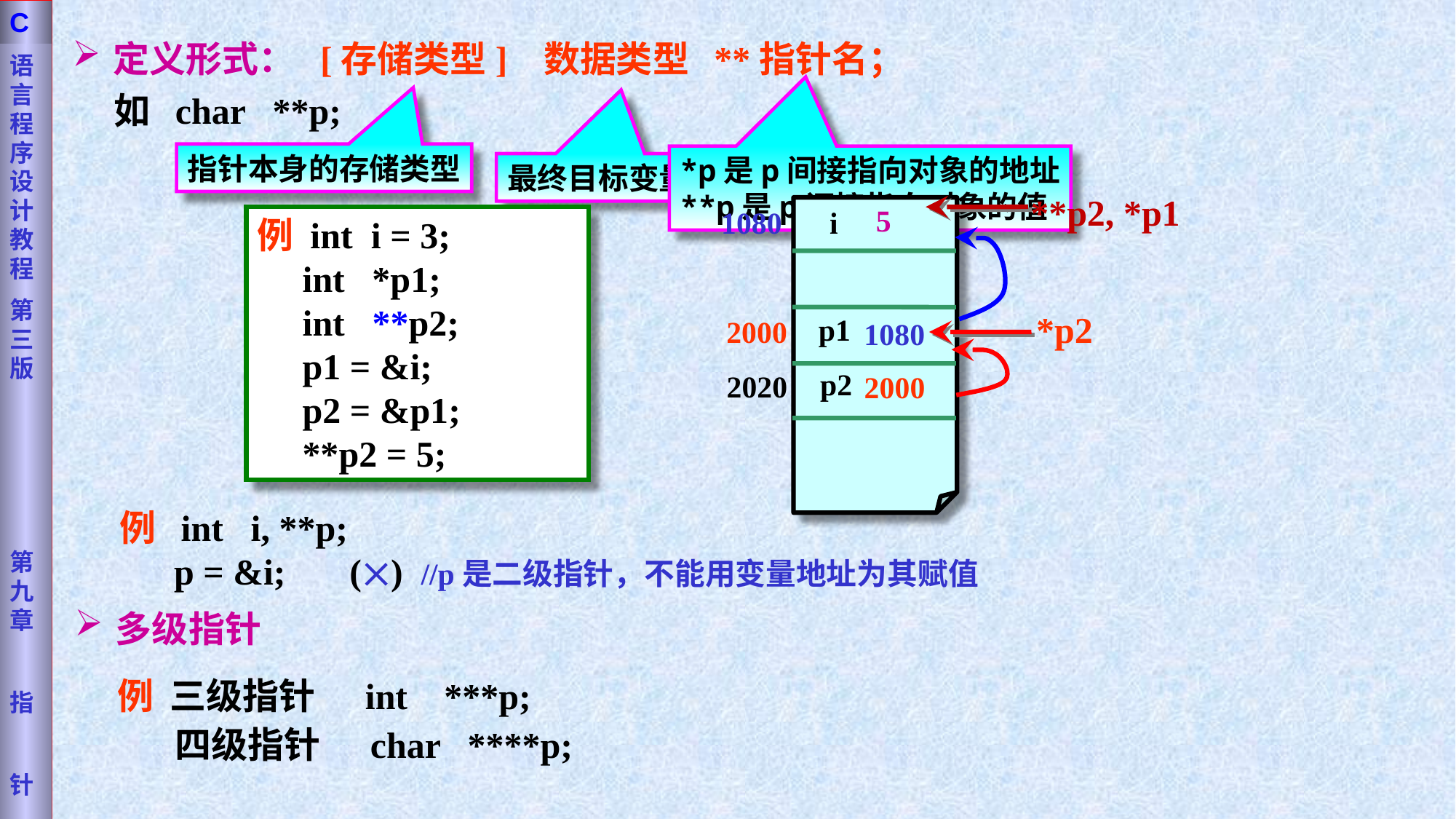

语言程序设计教程
第三版

第九章

指

针
C
定义形式：  [存储类型]   数据类型  **指针名；
    如  char   **p;
指针本身的存储类型
*p是p间接指向对象的地址
**p是p间接指向对象的值
最终目标变量的数据类型
**p2, *p1

i     3
5
1080
例 int  i = 3;
     int   *p1;
     int   **p2;
     p1 = &i;
     p2 = &p1;
     **p2 = 5;

*p2

p1
2000
1080

p2
2020
2000
例  int   i, **p;
      p = &i;       (×)  //p是二级指针，不能用变量地址为其赋值
多级指针
例  三级指针     int    ***p;
      四级指针     char   ****p;